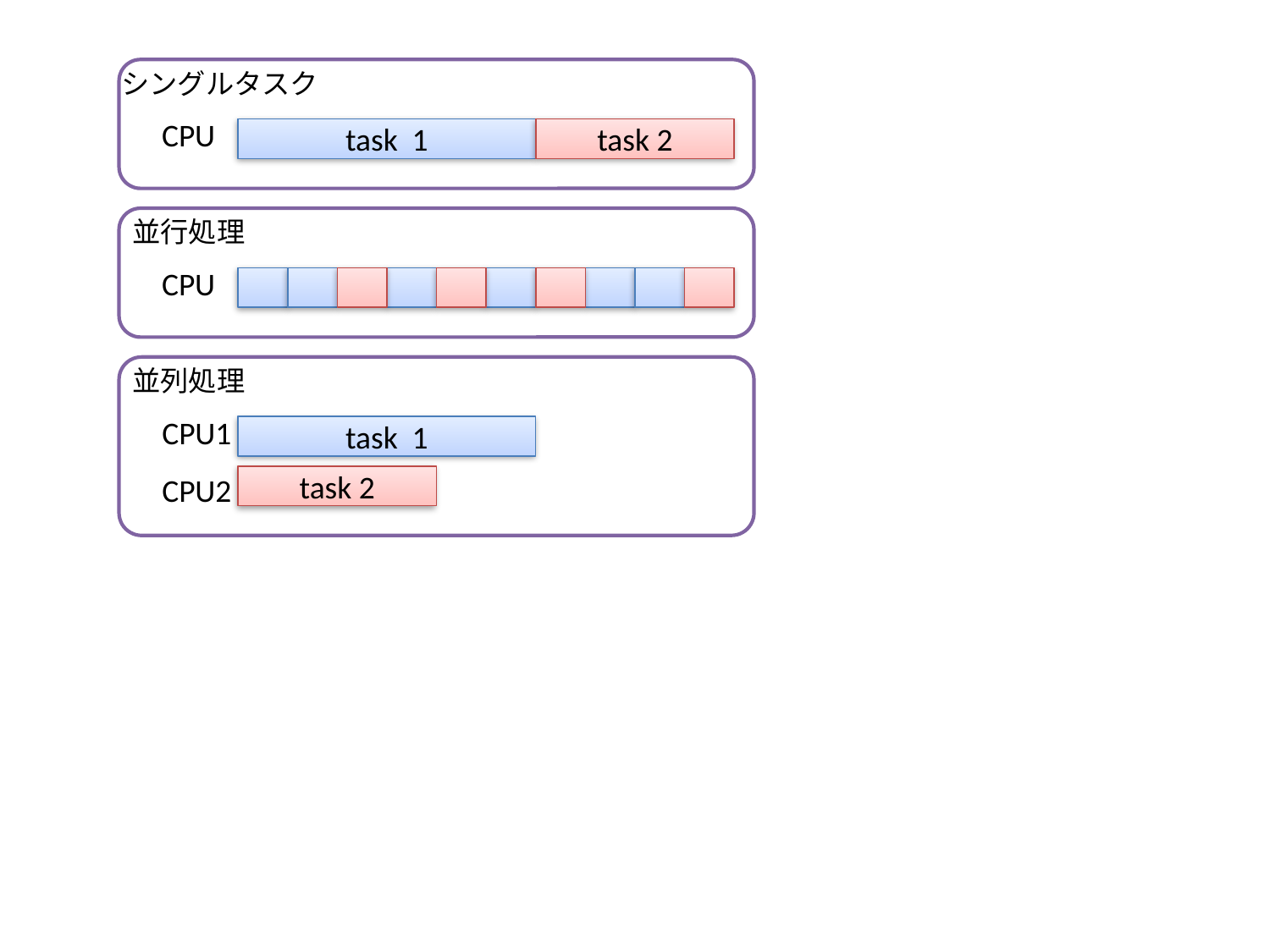

シングルタスク
CPU
task  1
task 2

並行処理
CPU

並列処理
CPU1
task  1
CPU2
task 2